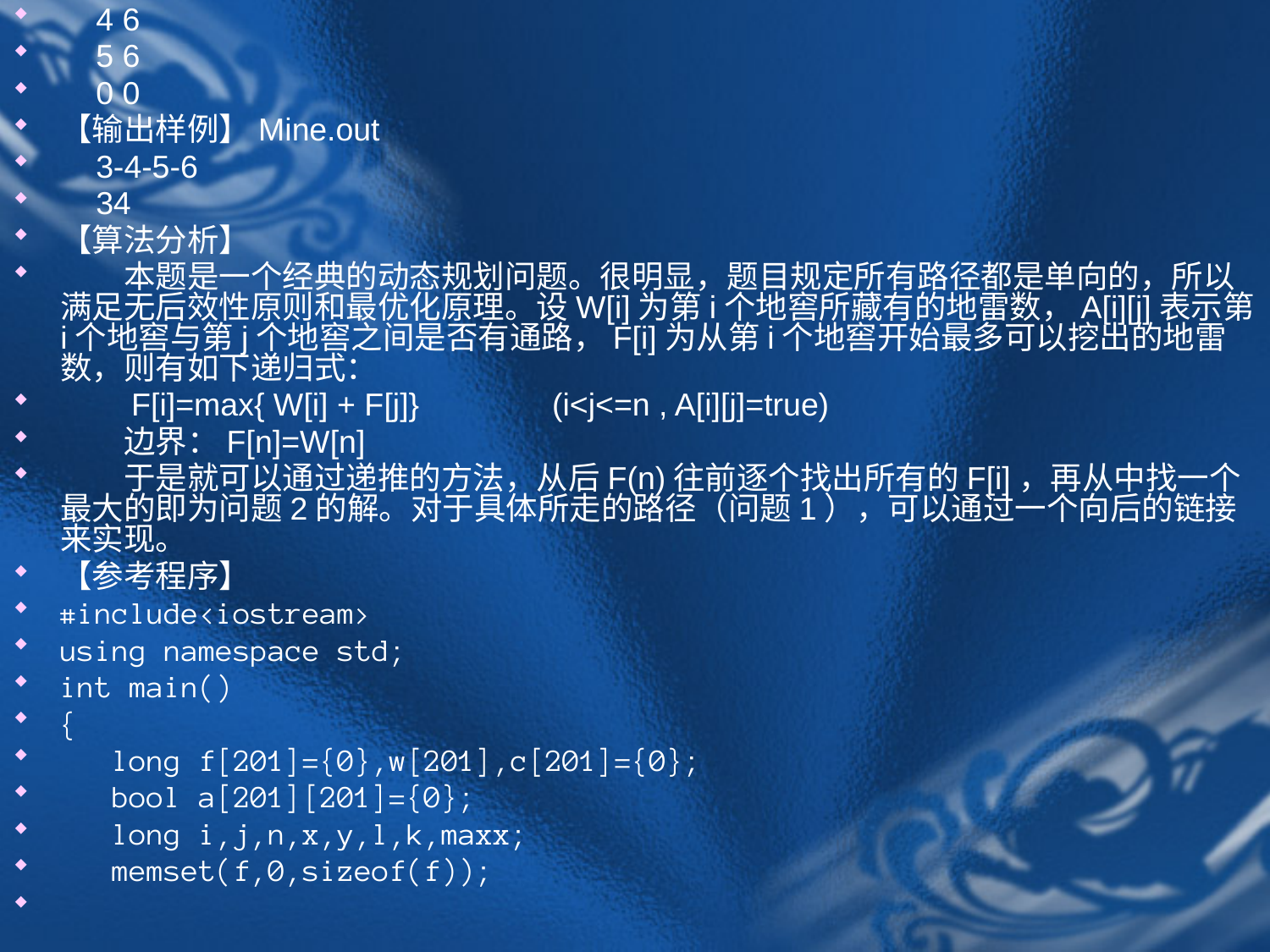

4 6
    5 6
    0 0
【输出样例】Mine.out
    3-4-5-6
    34
【算法分析】
　　本题是一个经典的动态规划问题。很明显，题目规定所有路径都是单向的，所以满足无后效性原则和最优化原理。设W[i]为第i个地窖所藏有的地雷数，A[i][j]表示第i个地窖与第j个地窖之间是否有通路，F[i]为从第i个地窖开始最多可以挖出的地雷数，则有如下递归式：
　　F[i]=max{ W[i] + F[j]}               (i<j<=n , A[i][j]=true)
　　边界：F[n]=W[n]
　　于是就可以通过递推的方法，从后F(n)往前逐个找出所有的F[i]，再从中找一个最大的即为问题2的解。对于具体所走的路径（问题1），可以通过一个向后的链接来实现。
【参考程序】
#include<iostream>
using namespace std;
int main()
{
   long f[201]={0},w[201],c[201]={0};
   bool a[201][201]={0};
   long i,j,n,x,y,l,k,maxx;
   memset(f,0,sizeof(f));